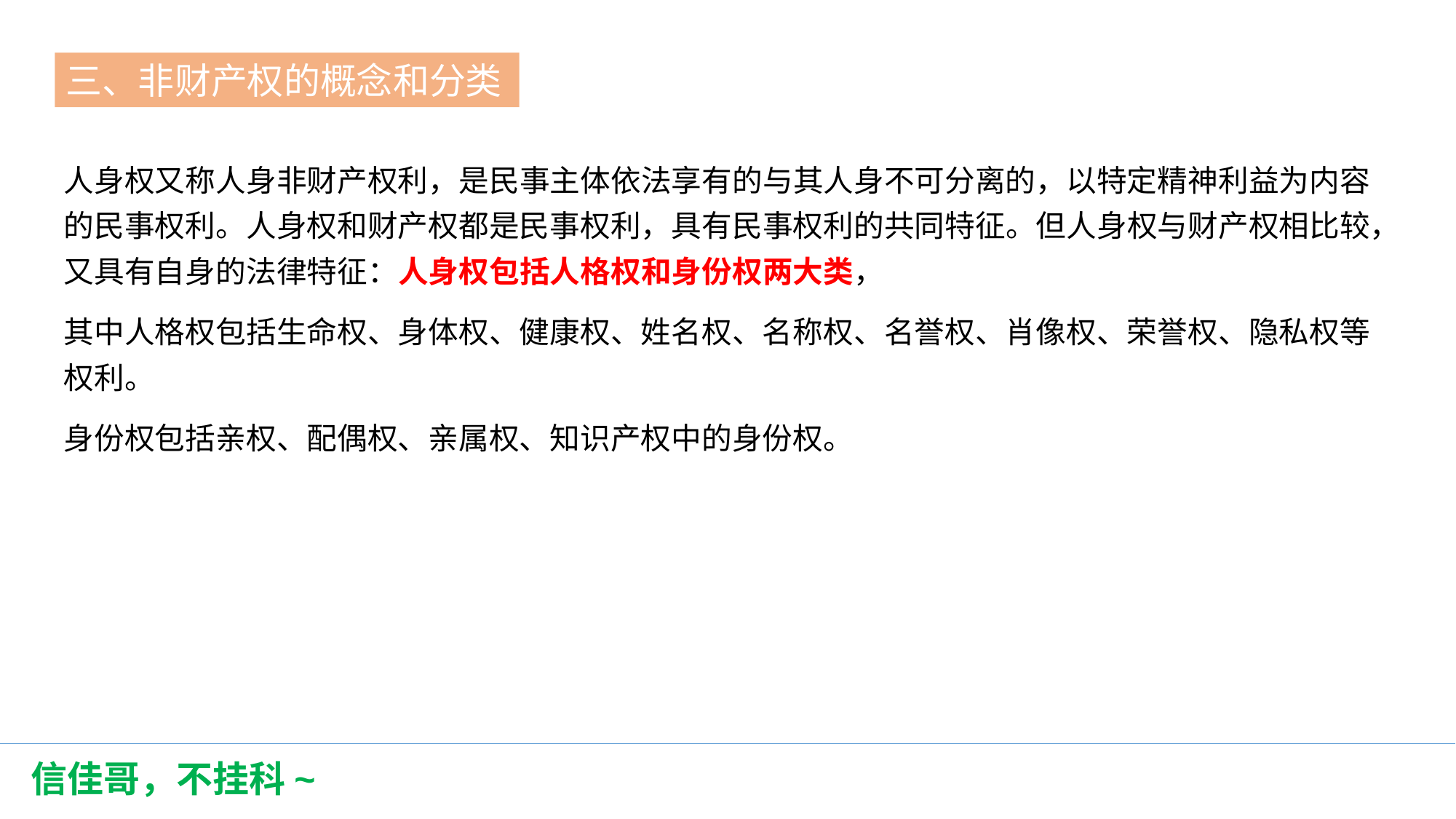

三、非财产权的概念和分类
第一节
人身权又称人身非财产权利，是民事主体依法享有的与其人身不可分离的，以特定精神利益为内容的民事权利。人身权和财产权都是民事权利，具有民事权利的共同特征。但人身权与财产权相比较，又具有自身的法律特征：人身权包括人格权和身份权两大类，
其中人格权包括生命权、身体权、健康权、姓名权、名称权、名誉权、肖像权、荣誉权、隐私权等权利。
身份权包括亲权、配偶权、亲属权、知识产权中的身份权。